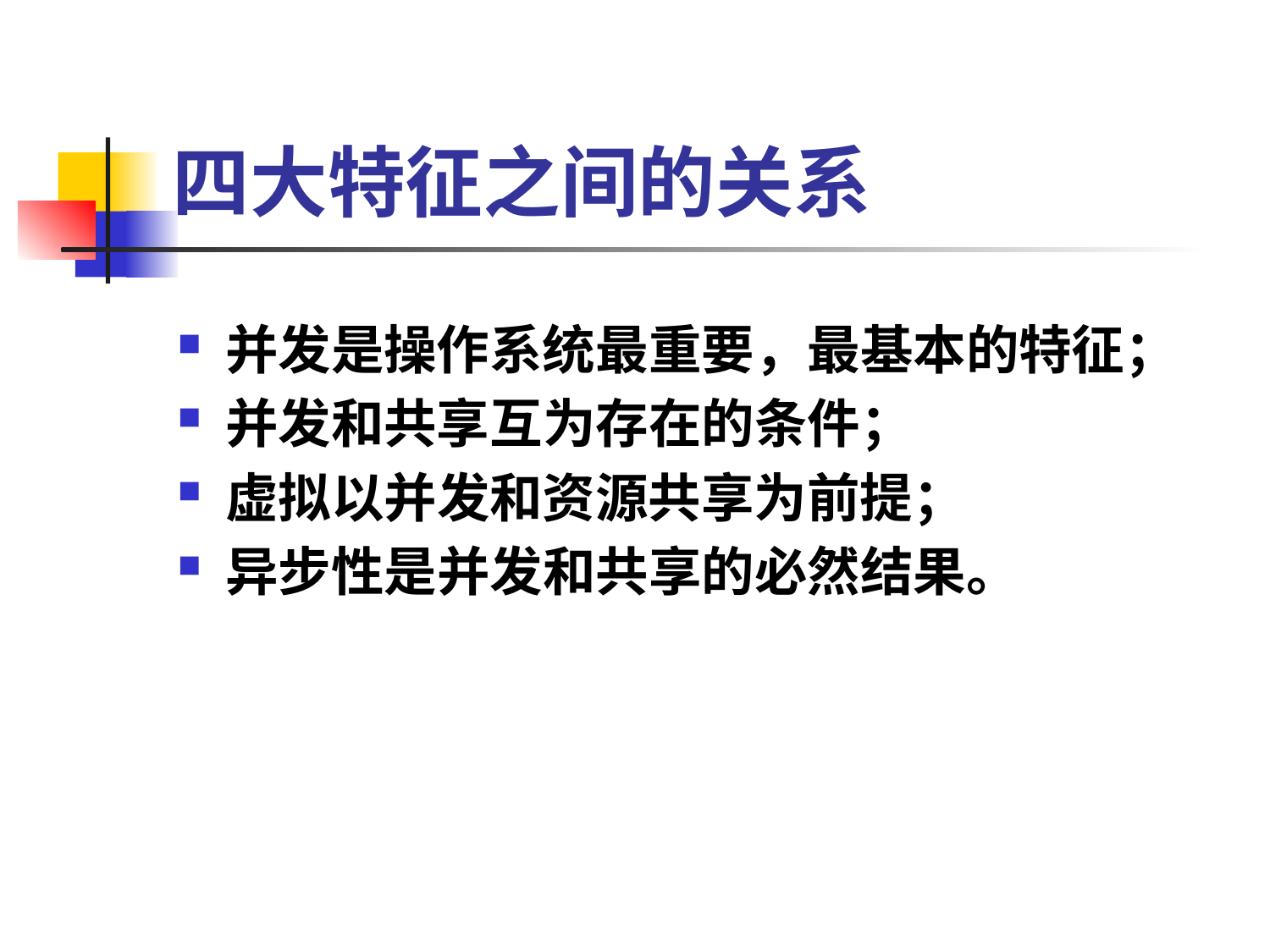

# 四大特征之间的关系
并发是操作系统最重要，最基本的特征；
并发和共享互为存在的条件；
虚拟以并发和资源共享为前提；
异步性是并发和共享的必然结果。